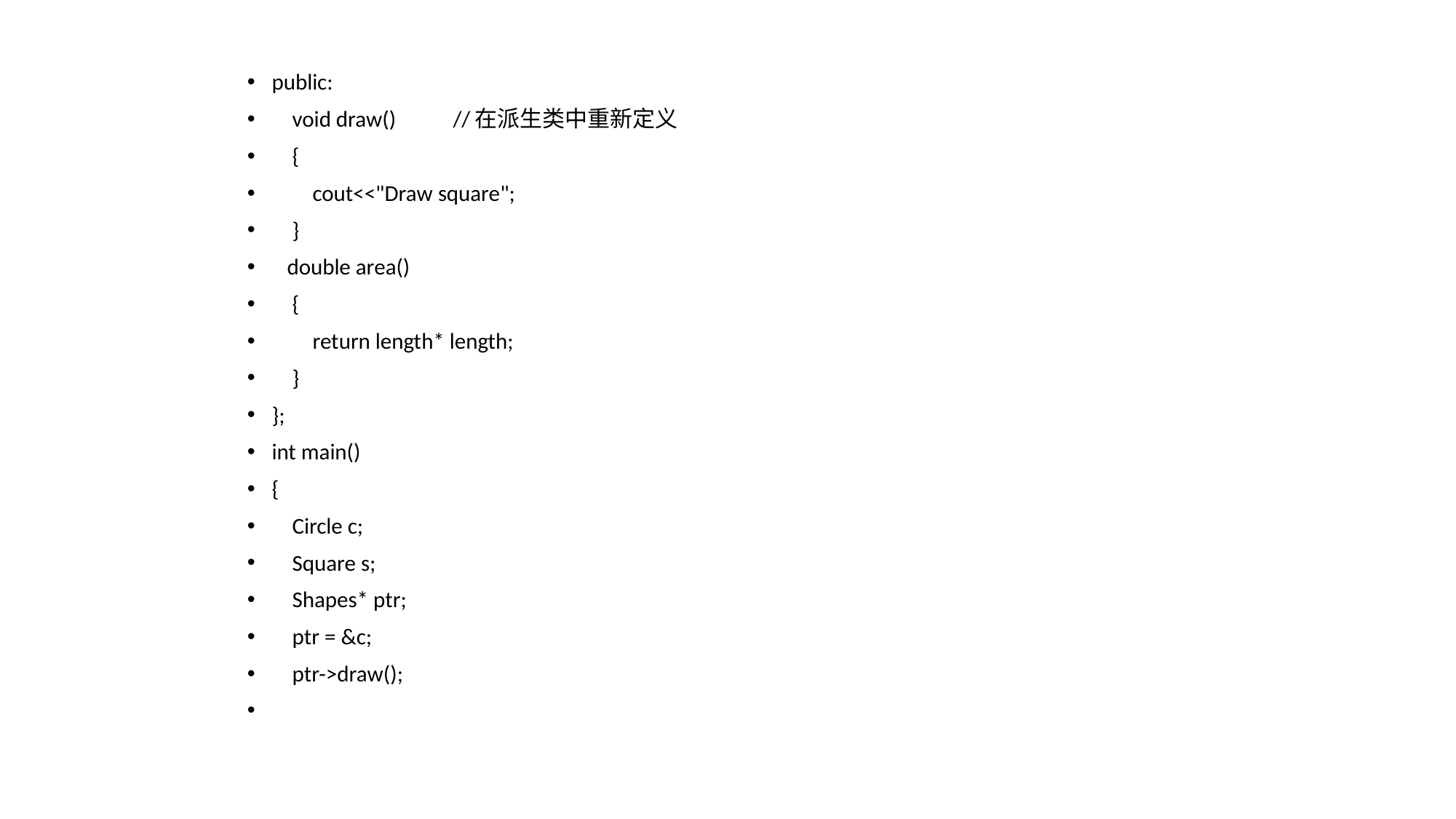

public:
    void draw()				//在派生类中重新定义
    {
        cout<<"Draw square";
    }
   double area()
    {
        return length* length;
    }
};
int main()
{
    Circle c;
    Square s;
    Shapes* ptr;
    ptr = &c;
    ptr->draw();